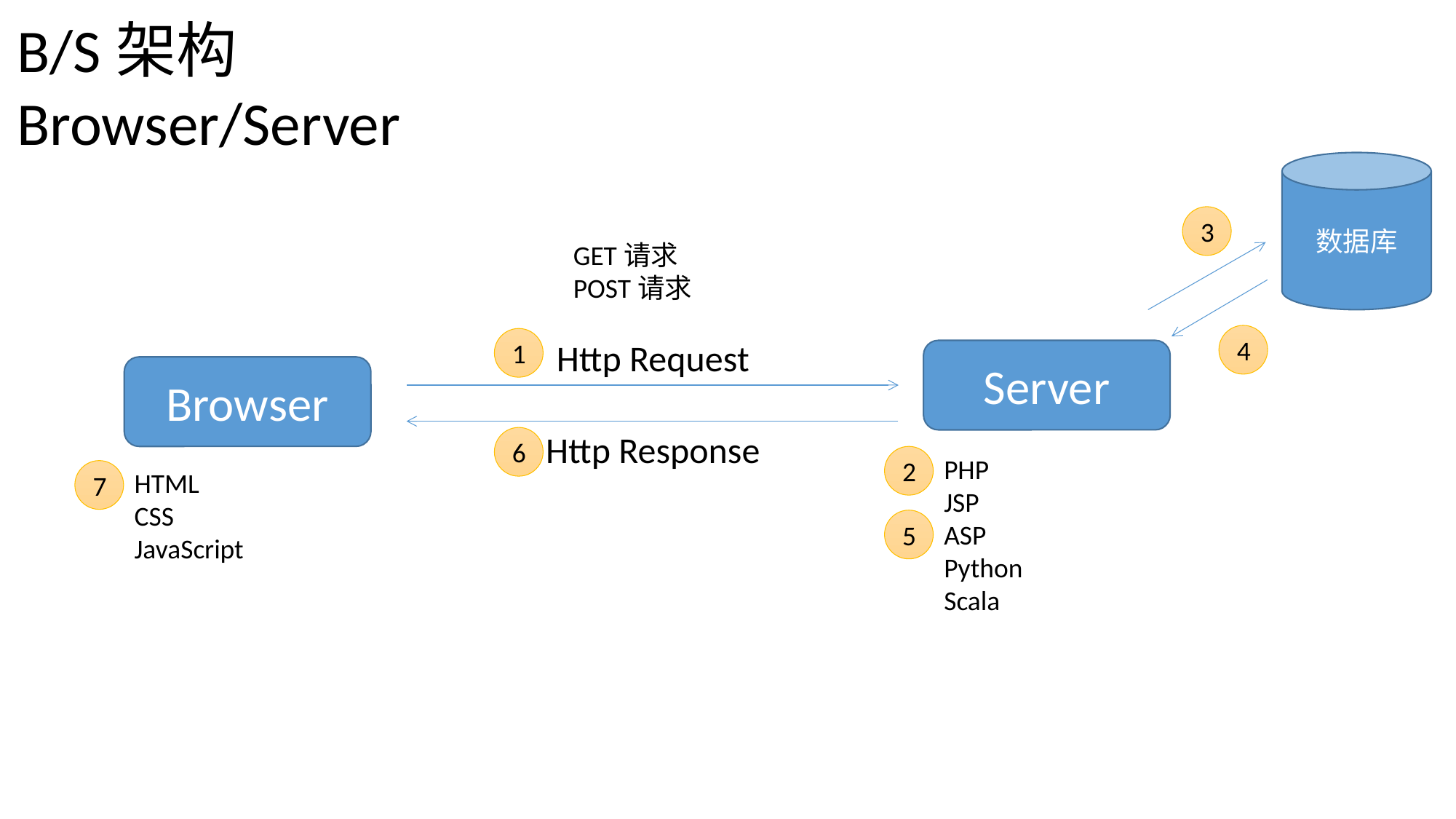

B/S架构
Browser/Server
数据库
3
GET请求
POST请求
4
1
Http Request
Server
Browser
Http Response
6
2
PHP
JSP
ASP
Python
Scala
7
HTML
CSS
JavaScript
5